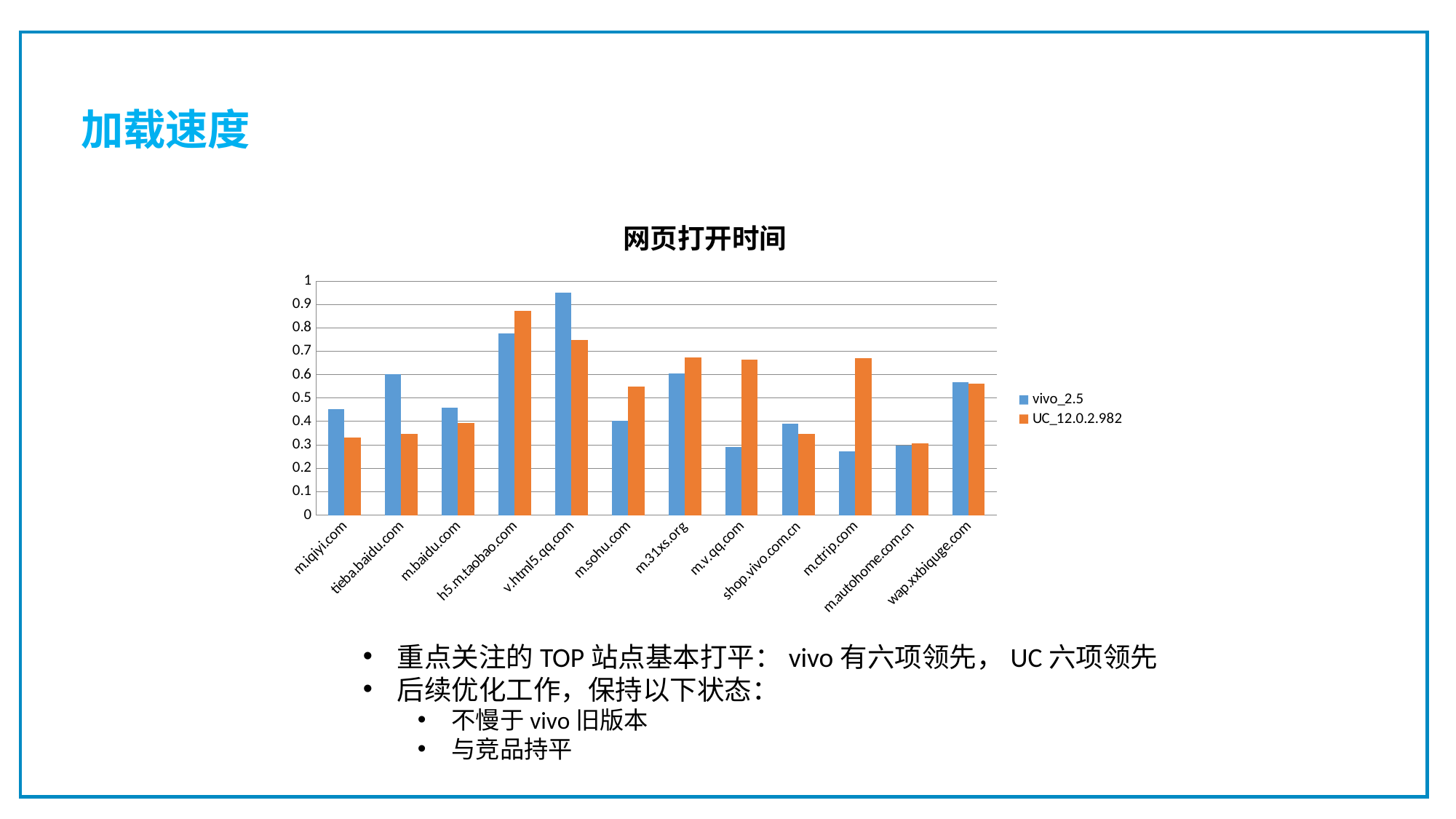

加载速度

### Chart: 网页打开时间

| Category | vivo_2.5 | UC_12.0.2.982 |
|---|---|---|
| m.iqiyi.com | 0.453801 | 0.3299999 |
| tieba.baidu.com | 0.60277785 | 0.3472222 |
| m.baidu.com | 0.4583333 | 0.3944444 |
| h5.m.taobao.com | 0.777160444444444 | 0.870987666666667 |
| v.html5.qq.com | 0.950292421052632 | 0.7472221 |
| m.sohu.com | 0.40166675 | 0.5499999 |
| m.31xs.org | 0.605 | 0.673099315789474 |
| m.v.qq.com | 0.29111125 | 0.66388885 |
| shop.vivo.com.cn | 0.39111115 | 0.34777775 |
| m.ctrip.com | 0.2716669 | 0.67055545 |
| m.autohome.com.cn | 0.29666675 | 0.3055556 |
| wap.xxbiquge.com | 0.566666705882353 | 0.561988263157895 |
重点关注的TOP站点基本打平：vivo有六项领先，UC六项领先
后续优化工作，保持以下状态：
不慢于vivo旧版本
与竞品持平